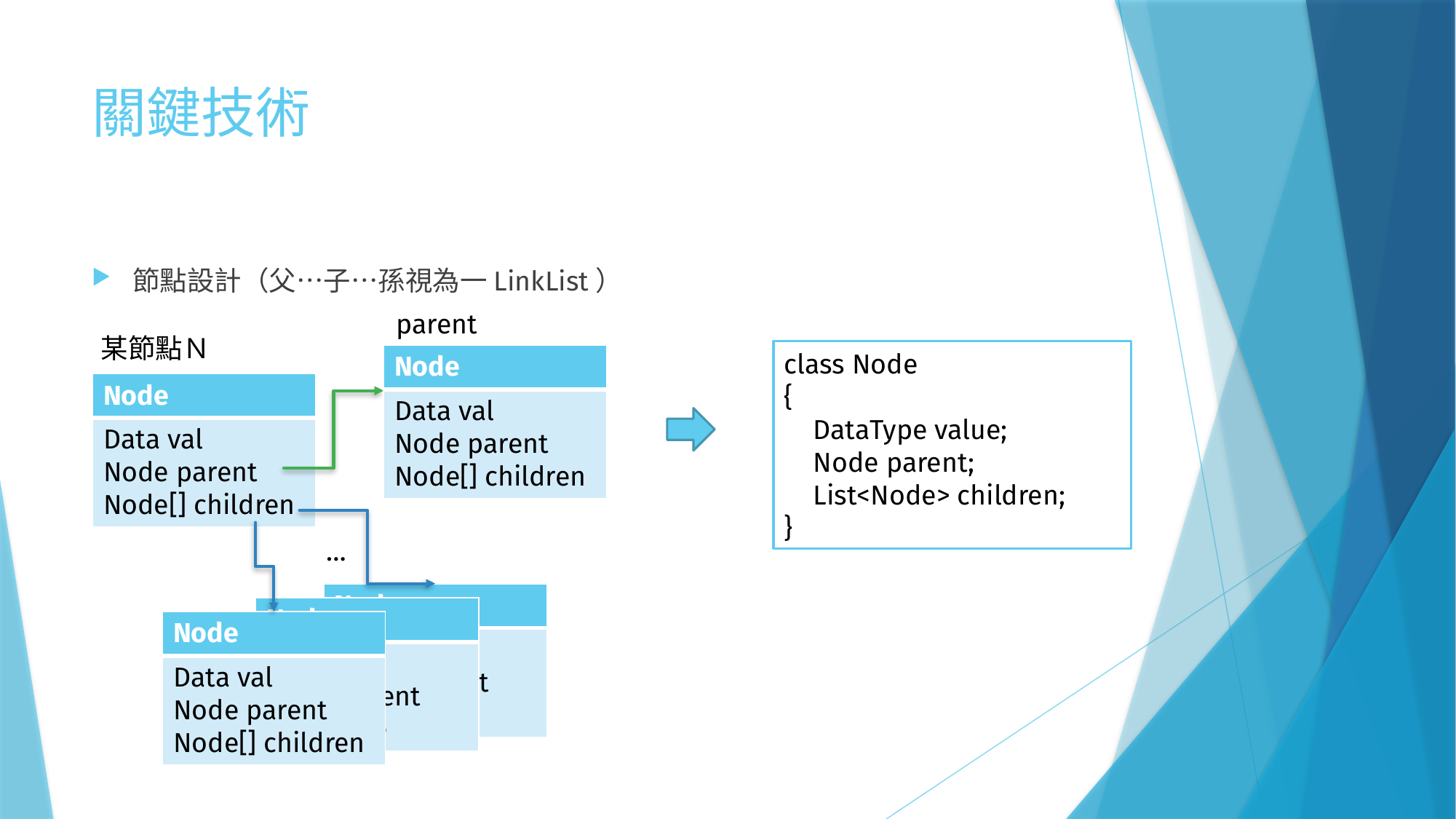

# 關鍵技術
節點設計（父…子…孫視為一LinkList）

parent
某節點Ｎ
class Node
{
    DataType value;
    Node parent;
    List<Node> children;
}
| Node |
| --- |
| Data val Node parent Node[] children |
| Node |
| --- |
| Data val Node parent Node[] children |

…
| Node |
| --- |
| Data val Node parent Node[] next |
| Node |
| --- |
| Data val Node parent Node[] ne |
| Node |
| --- |
| Data val Node parent Node[] children |